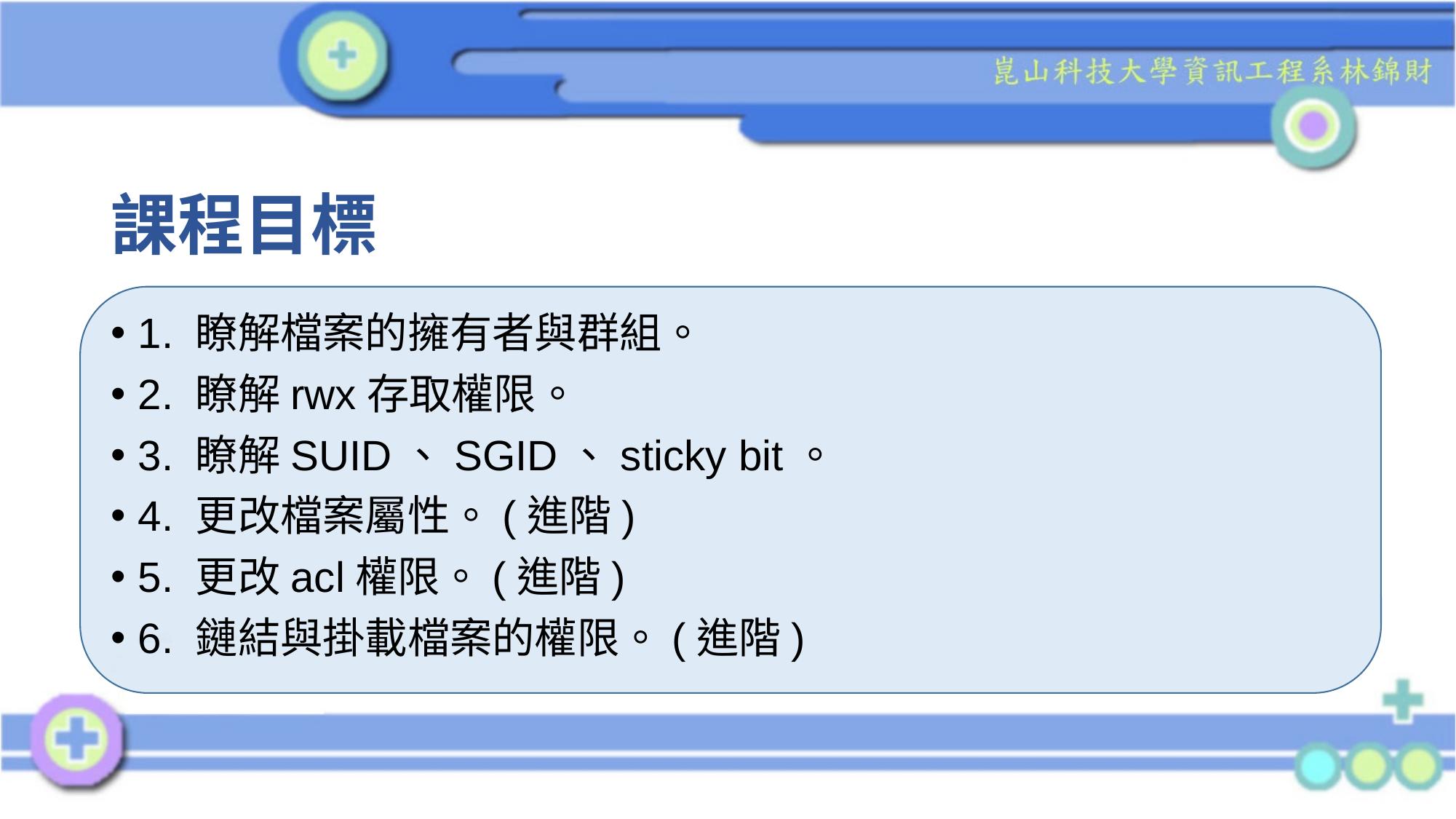

# 課程目標

1. 瞭解檔案的擁有者與群組。
2. 瞭解rwx存取權限。
3. 瞭解SUID、SGID、sticky bit。
4. 更改檔案屬性。(進階)
5. 更改acl權限。(進階)
6. 鏈結與掛載檔案的權限。(進階)